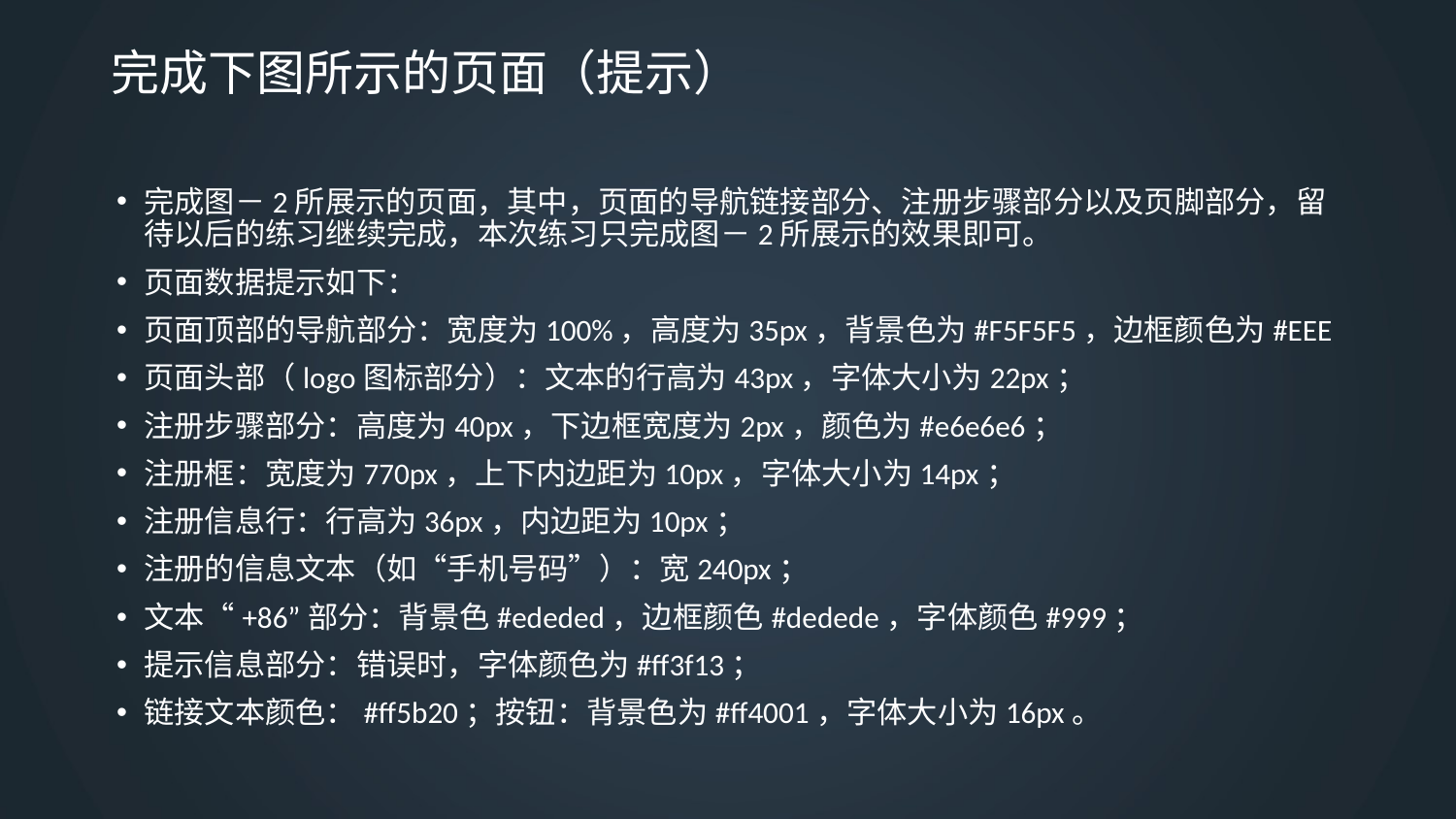

# 完成下图所示的页面（提示）
完成图－2所展示的页面，其中，页面的导航链接部分、注册步骤部分以及页脚部分，留待以后的练习继续完成，本次练习只完成图－2所展示的效果即可。
页面数据提示如下：
页面顶部的导航部分：宽度为100%，高度为35px，背景色为#F5F5F5，边框颜色为#EEE
页面头部（logo图标部分）：文本的行高为43px，字体大小为22px；
注册步骤部分：高度为40px，下边框宽度为2px，颜色为#e6e6e6；
注册框：宽度为770px，上下内边距为10px，字体大小为14px；
注册信息行：行高为36px，内边距为10px；
注册的信息文本（如“手机号码”）：宽240px；
文本“+86”部分：背景色#ededed，边框颜色#dedede，字体颜色#999；
提示信息部分：错误时，字体颜色为#ff3f13；
链接文本颜色：#ff5b20；按钮：背景色为#ff4001，字体大小为16px。